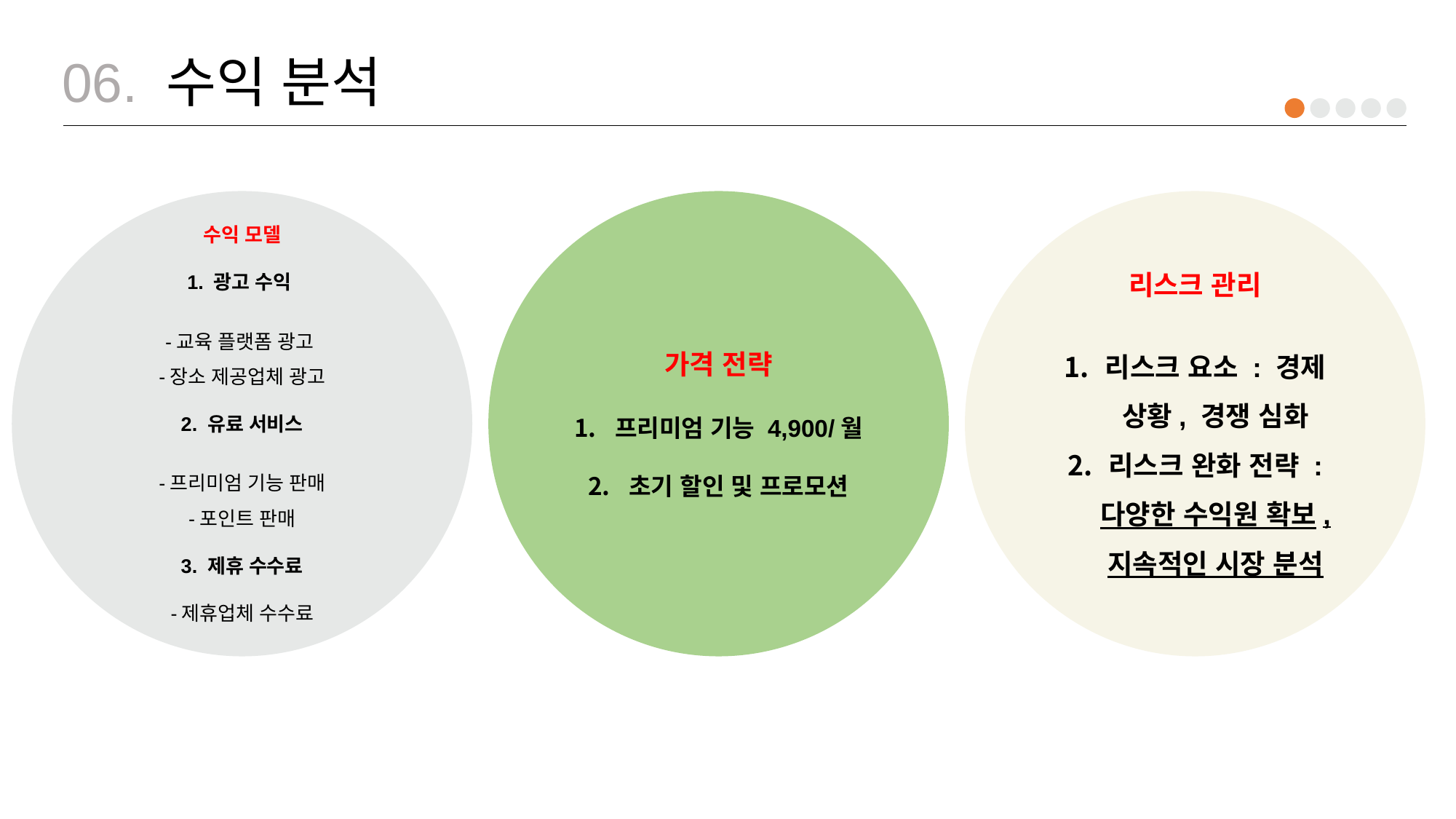

06. 수익 분석

가격 전략

프리미엄 기능 4,900/월

초기 할인 및 프로모션
리스크 관리

리스크 요소 : 경제 상황, 경쟁 심화
리스크 완화 전략 : 다양한 수익원 확보, 지속적인 시장 분석
수익 모델

1. 광고 수익

-교육 플랫폼 광고
-장소 제공업체 광고

2. 유료 서비스

-프리미엄 기능 판매
-포인트 판매

3. 제휴 수수료

-제휴업체 수수료